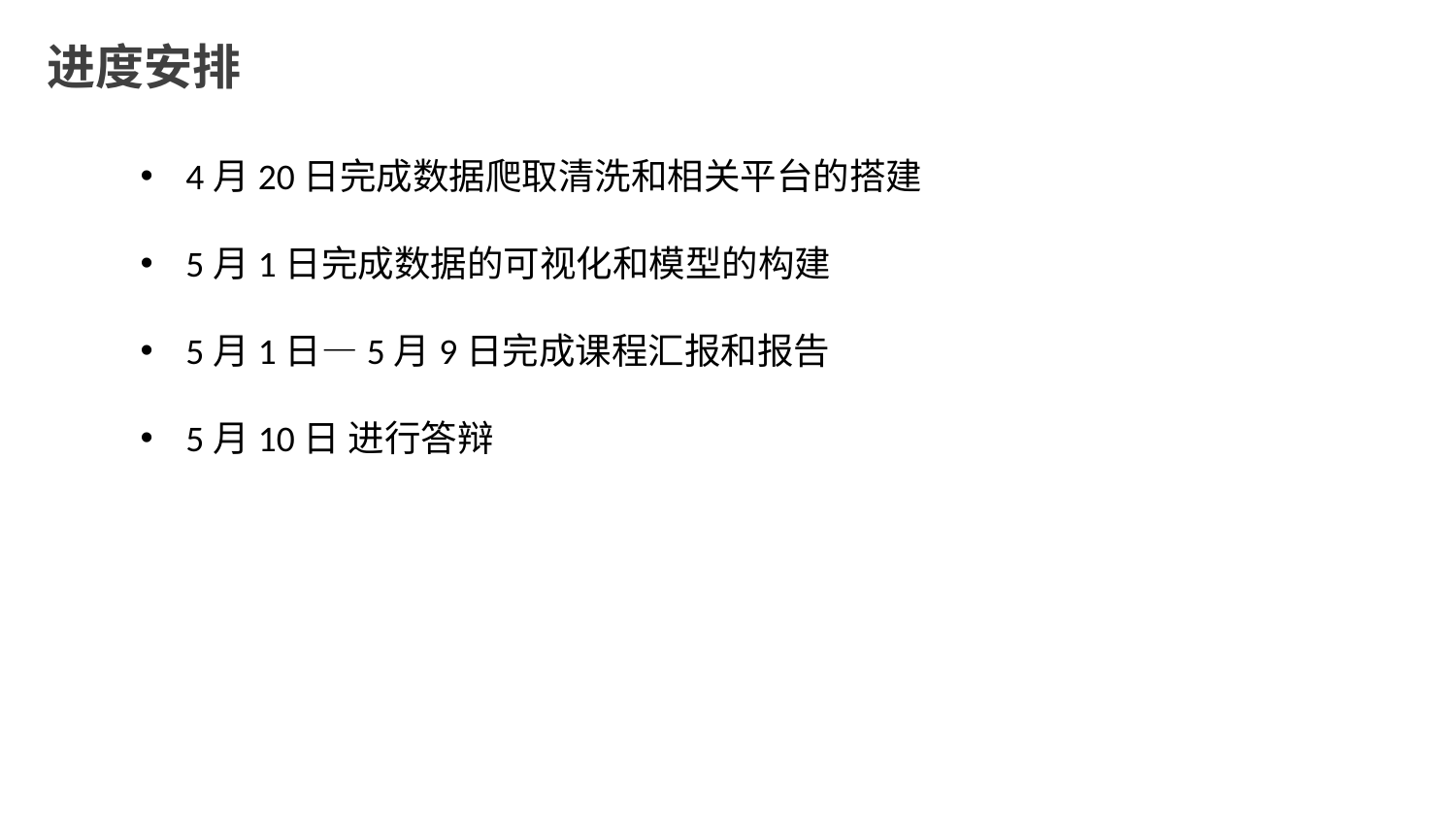

进度安排
4月20日完成数据爬取清洗和相关平台的搭建

5月1日完成数据的可视化和模型的构建

5月1日—5月9日完成课程汇报和报告

5月10日 进行答辩